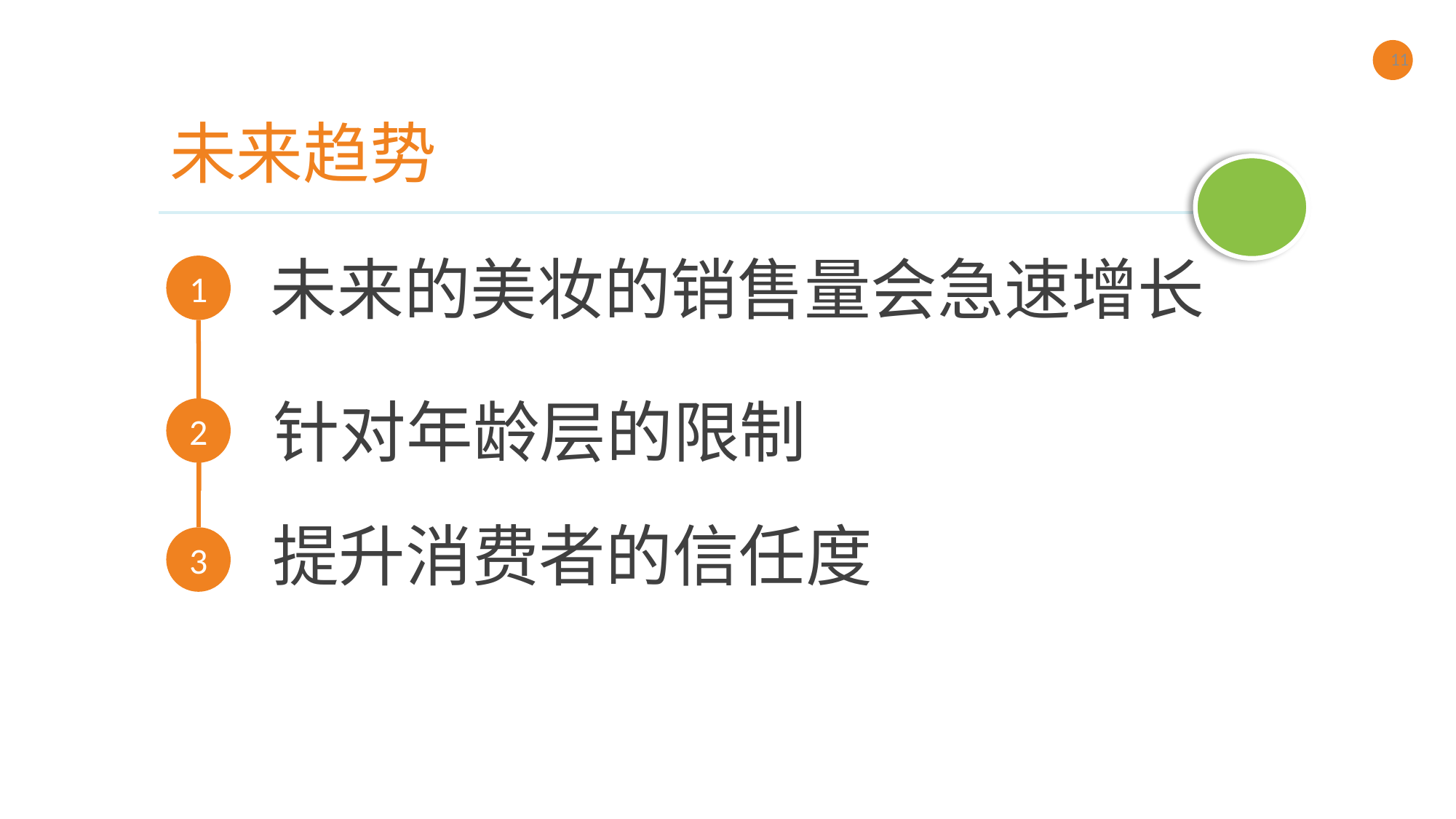

11
未来趋势

未来的美妆的销售量会急速增长
1
针对年龄层的限制
2
提升消费者的信任度
3